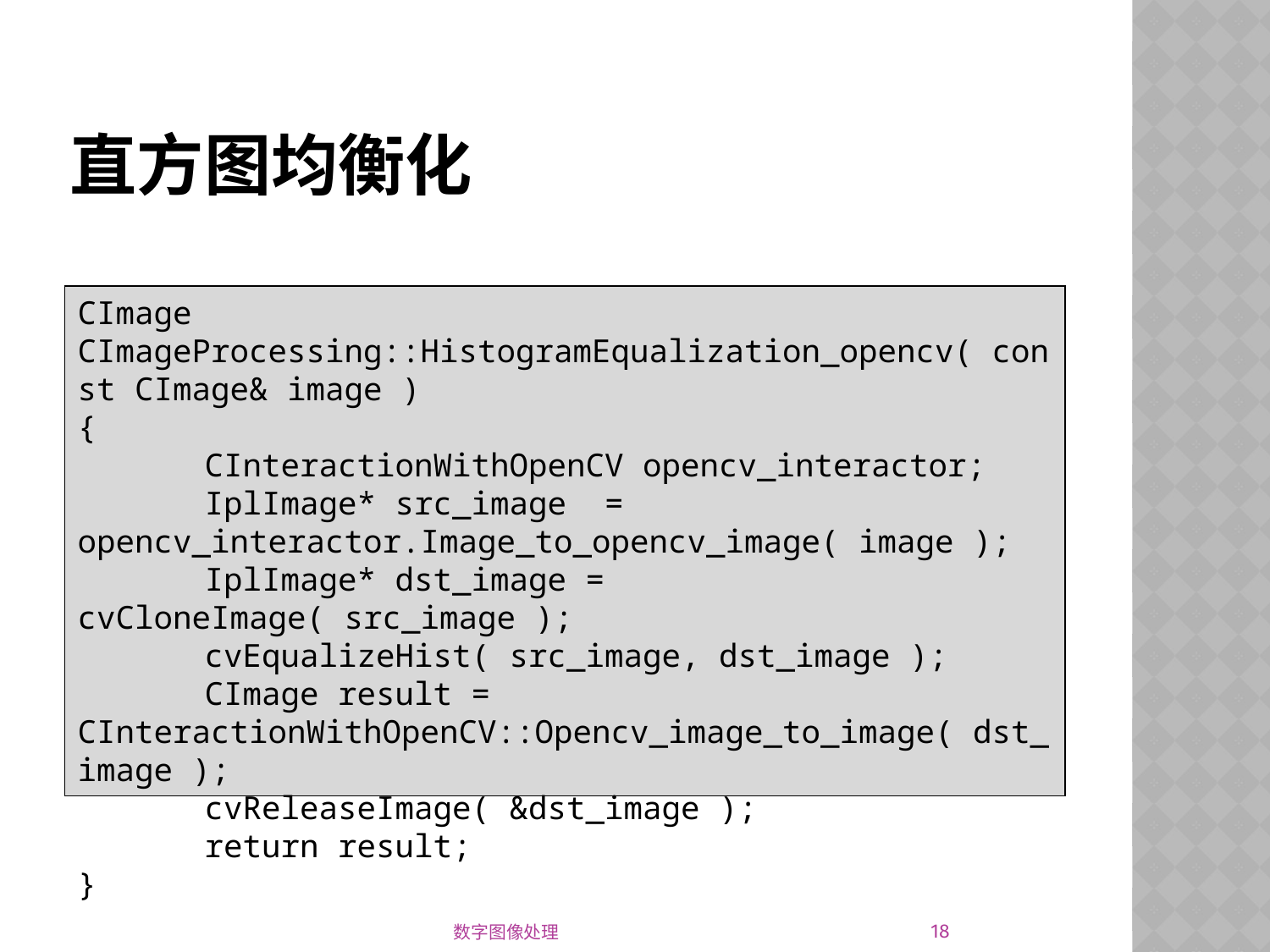

# 直方图均衡化

CImage CImageProcessing::HistogramEqualization_opencv( const CImage& image )
{
	CInteractionWithOpenCV opencv_interactor;
	IplImage* src_image  = opencv_interactor.Image_to_opencv_image( image );
	IplImage* dst_image = cvCloneImage( src_image );
	cvEqualizeHist( src_image, dst_image );
	CImage result = CInteractionWithOpenCV::Opencv_image_to_image( dst_image );
	cvReleaseImage( &dst_image );
	return result;
}
18
数字图像处理